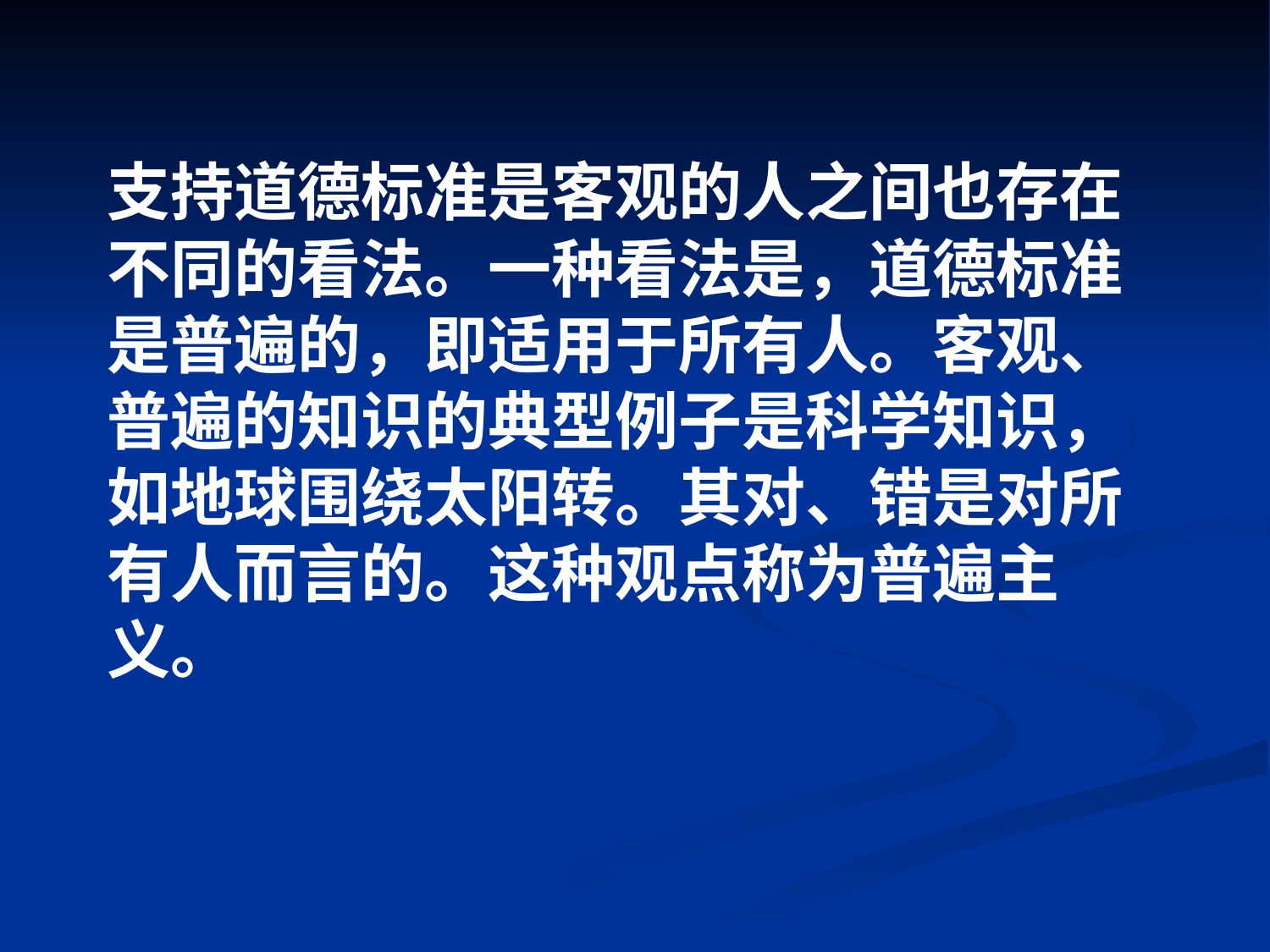

支持道德标准是客观的人之间也存在不同的看法。一种看法是，道德标准是普遍的，即适用于所有人。客观、普遍的知识的典型例子是科学知识，如地球围绕太阳转。其对、错是对所有人而言的。这种观点称为普遍主义。